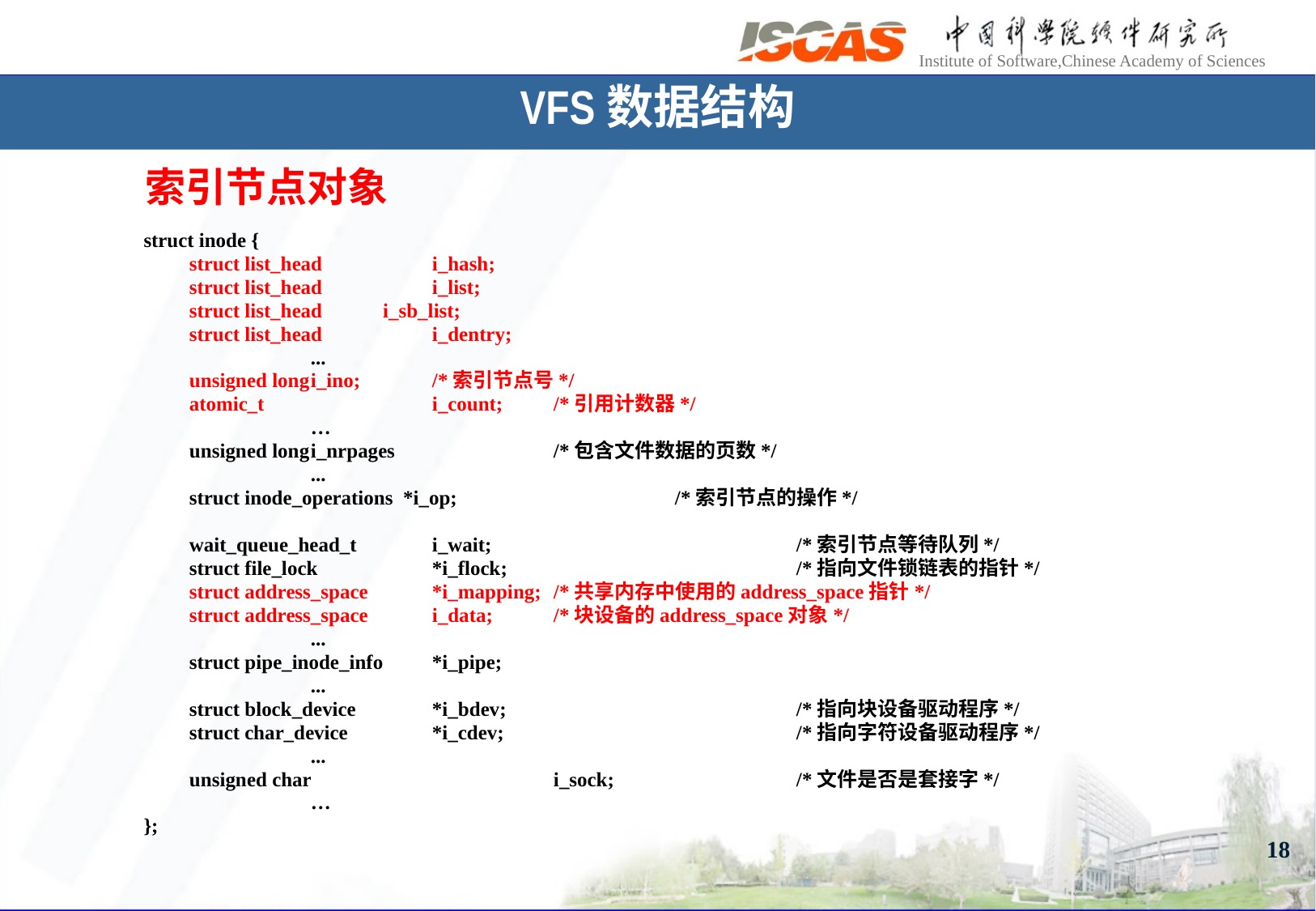

# VFS数据结构
索引节点对象
struct inode {
	struct list_head	i_hash;
	struct list_head	i_list;
         struct list_head            i_sb_list;
	struct list_head	i_dentry;
		...
	unsigned long	i_ino;	/*索引节点号*/
	atomic_t		i_count;	/*引用计数器*/
		…
	unsigned long	i_nrpages		/*包含文件数据的页数*/
		...
	struct inode_operations  *i_op;		/*索引节点的操作*/

	wait_queue_head_t	i_wait;			/*索引节点等待队列*/
	struct file_lock	*i_flock;			/*指向文件锁链表的指针*/
	struct address_space	*i_mapping;	/*共享内存中使用的address_space指针*/
	struct address_space	i_data;	/*块设备的address_space对象*/
		...
	struct pipe_inode_info	*i_pipe;
		...
	struct block_device	*i_bdev;			/*指向块设备驱动程序*/
	struct char_device	*i_cdev;			/*指向字符设备驱动程序*/
		...
	unsigned char		i_sock;		/*文件是否是套接字*/
		…
};
18